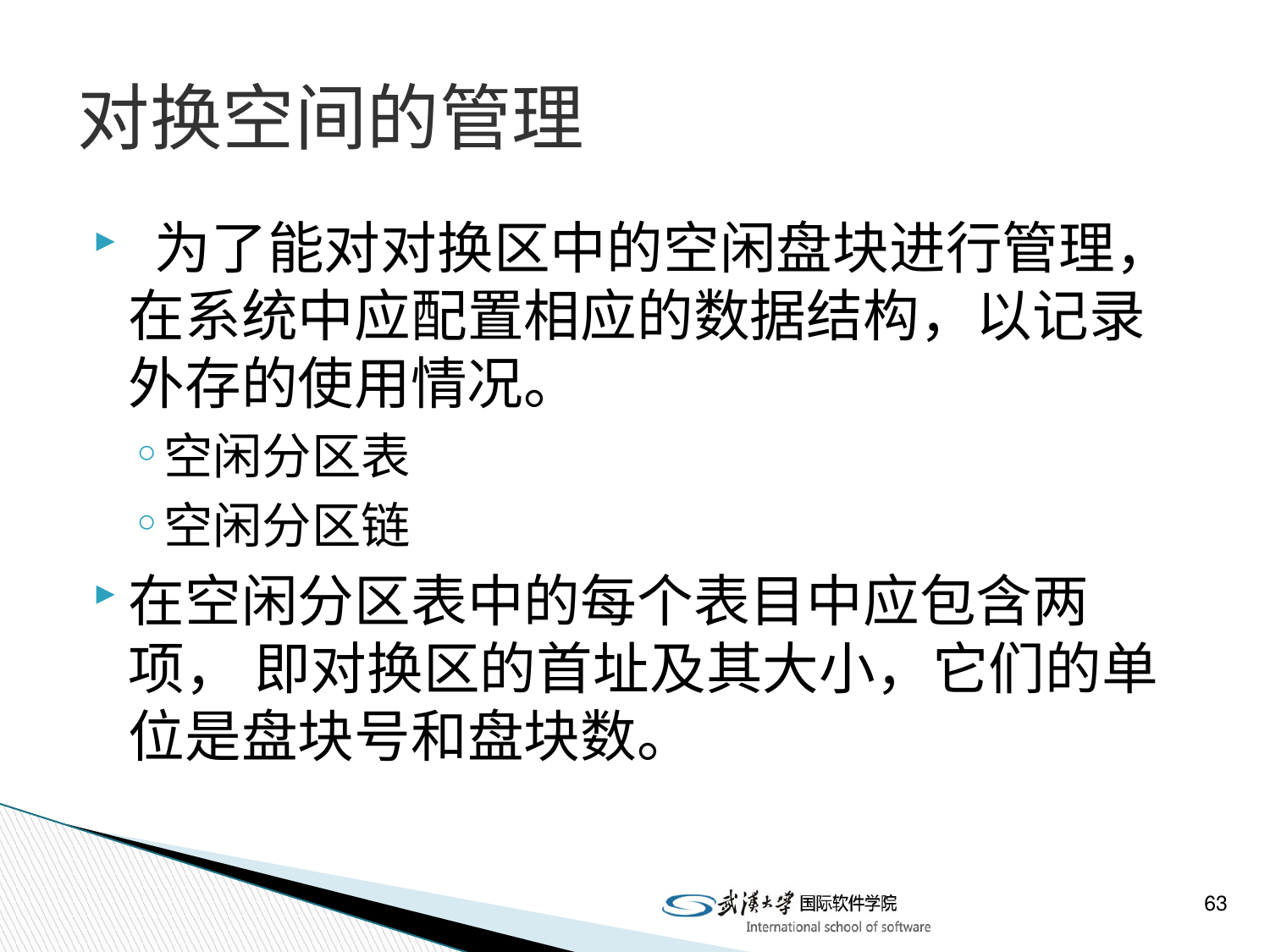

# 对换空间的管理
 为了能对对换区中的空闲盘块进行管理，在系统中应配置相应的数据结构，以记录外存的使用情况。
空闲分区表
空闲分区链
在空闲分区表中的每个表目中应包含两项， 即对换区的首址及其大小，它们的单位是盘块号和盘块数。